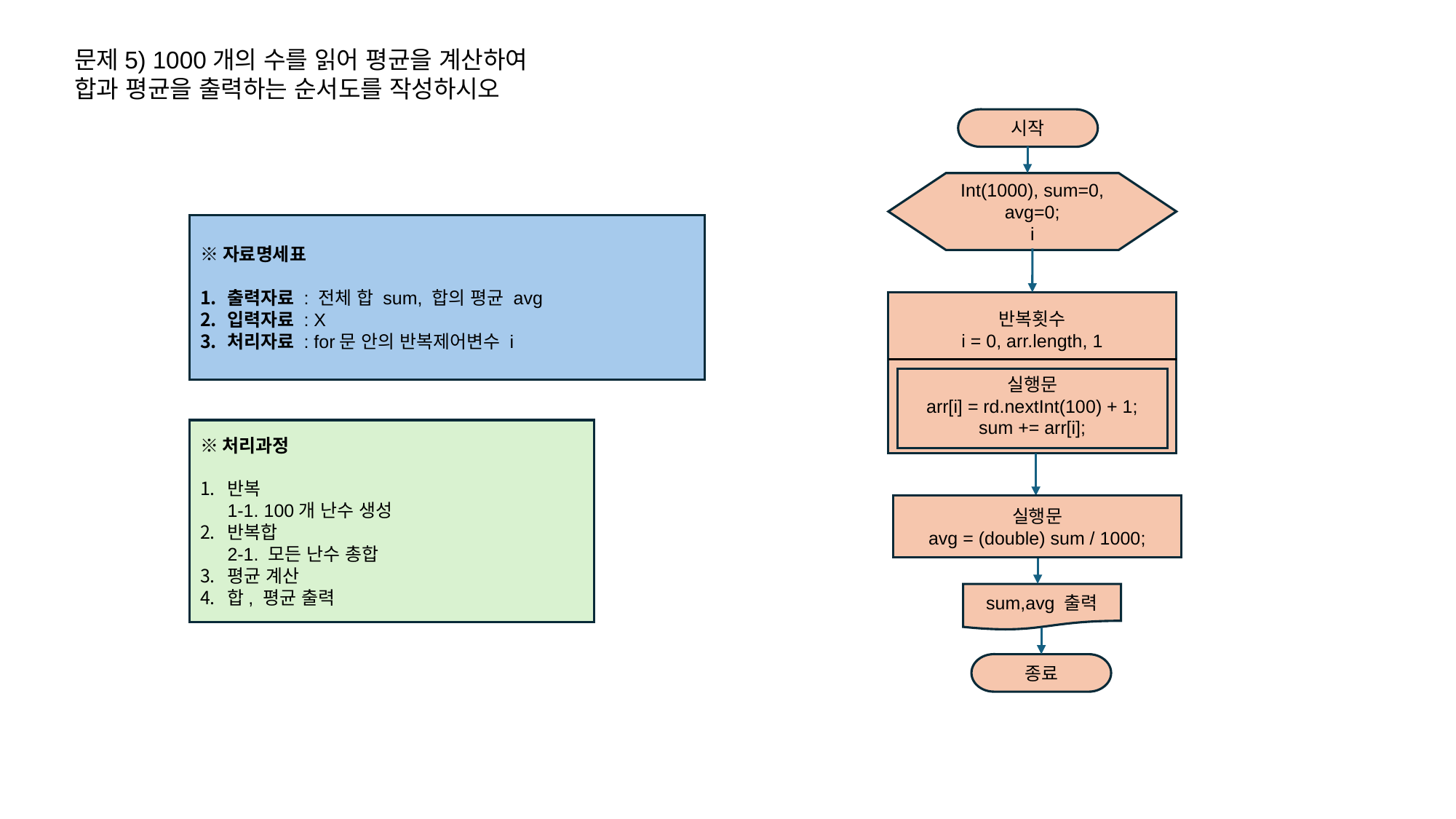

문제5) 1000개의 수를 읽어 평균을 계산하여
합과 평균을 출력하는 순서도를 작성하시오
시작
Int(1000), sum=0, avg=0;
i
※자료명세표

출력자료 : 전체 합 sum, 합의 평균 avg
입력자료 : X
처리자료 : for문 안의 반복제어변수 i
반복횟수
i = 0, arr.length, 1

실행문
arr[i] = rd.nextInt(100) + 1;
sum += arr[i];

※처리과정

반복
1-1. 100개 난수 생성
반복합
2-1. 모든 난수 총합
평균 계산
합, 평균 출력
실행문
avg = (double) sum / 1000;
sum,avg 출력
종료